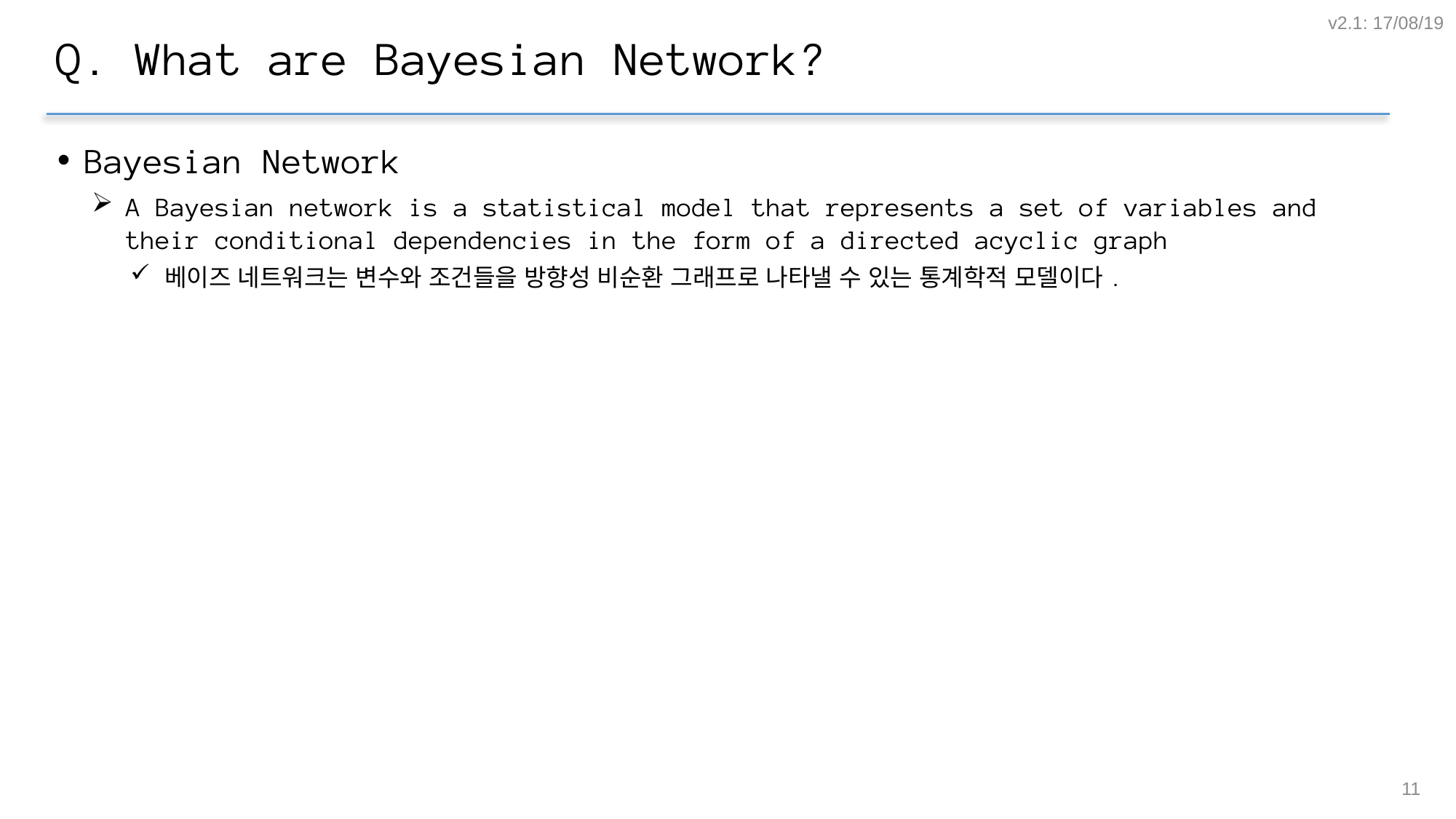

v2.1: 17/08/19
# Q. What are Bayesian Network?
Bayesian Network
A Bayesian network is a statistical model that represents a set of variables and their conditional dependencies in the form of a directed acyclic graph
베이즈 네트워크는 변수와 조건들을 방향성 비순환 그래프로 나타낼 수 있는 통계학적 모델이다.
11